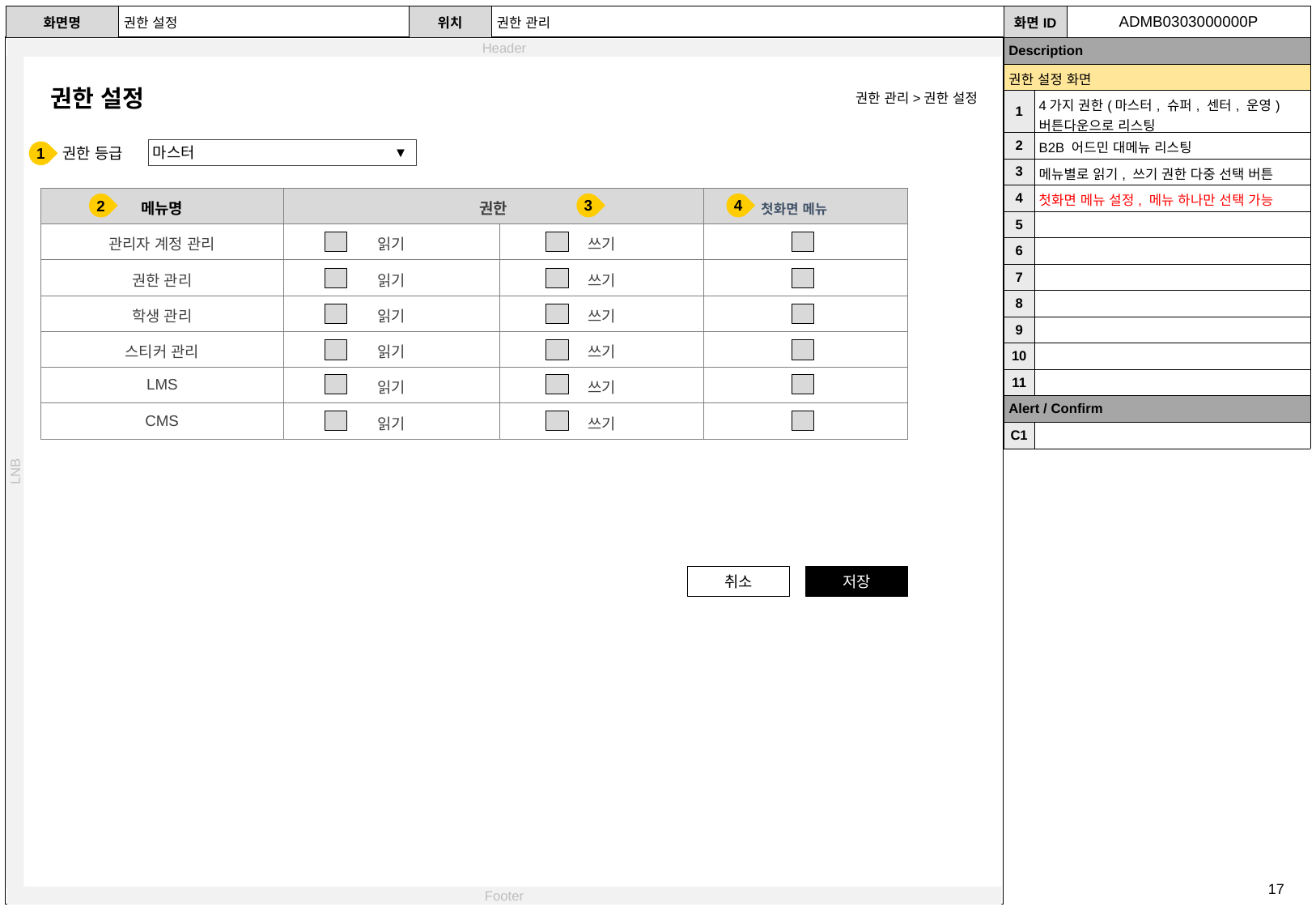

| 화면명 | 권한 설정 | 위치 | 권한 관리 | 화면ID | ADMB0303000000P |
| --- | --- | --- | --- | --- | --- |
| Description |  |
| --- | --- |
| 권한 설정 화면 | 주요 로직, 특정 OS 전용 등… 특별히 기재해야 할 사항이 있는 경우 활용 (없으면 생략 가능) |
| 1 | 4가지 권한(마스터, 슈퍼, 센터, 운영) 버튼다운으로 리스팅 |
| 2 | B2B 어드민 대메뉴 리스팅 |
| 3 | 메뉴별로 읽기, 쓰기 권한 다중 선택 버튼 |
| 4 | 첫화면 메뉴 설정, 메뉴 하나만 선택 가능 |
| 5 |  |
| 6 |  |
| 7 |  |
| 8 |  |
| 9 |  |
| 10 |  |
| 11 |  |
| Alert / Confirm |  |
| C1 |  |
권한 설정
권한 관리>권한 설정
1

권한 등급
▼
마스터
| 메뉴명 | 권한 |  |  |
| --- | --- | --- | --- |
| 관리자 계정 관리 | 읽기 | 쓰기 |  |
| 권한 관리 | 읽기 | 쓰기 |  |
| 학생 관리 | 읽기 | 쓰기 |  |
| 스티커 관리 | 읽기 | 쓰기 |  |
| LMS | 읽기 | 쓰기 |  |
| CMS | 읽기 | 쓰기 |  |
3

4

2

첫화면 메뉴

취소
저장